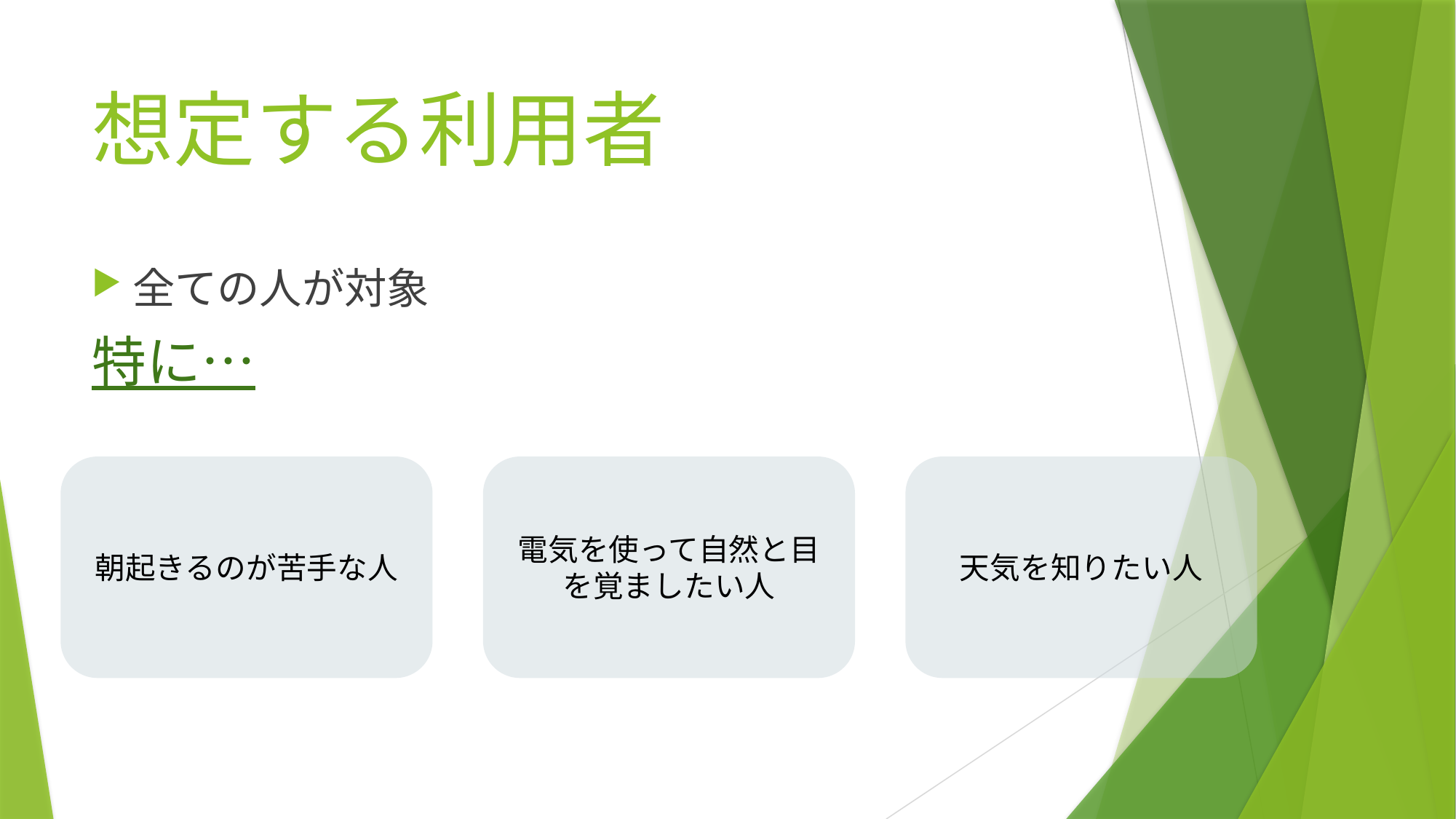

# 想定する利用者
全ての人が対象
特に…
天気を知りたい人
電気を使って自然と目を覚ましたい人
朝起きるのが苦手な人